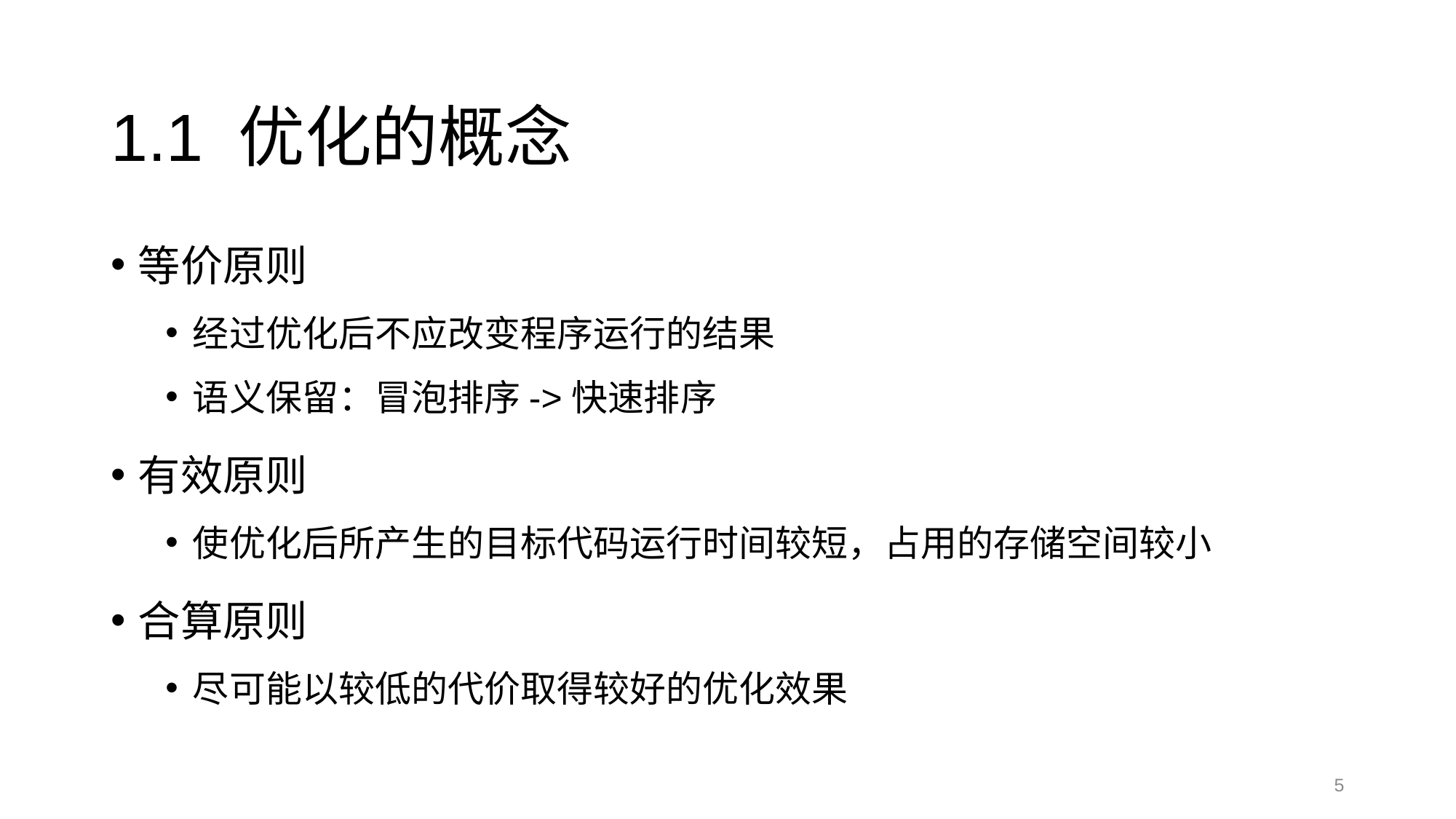

# 1.1 优化的概念
等价原则
经过优化后不应改变程序运行的结果
语义保留：冒泡排序->快速排序
有效原则
使优化后所产生的目标代码运行时间较短，占用的存储空间较小
合算原则
尽可能以较低的代价取得较好的优化效果
5